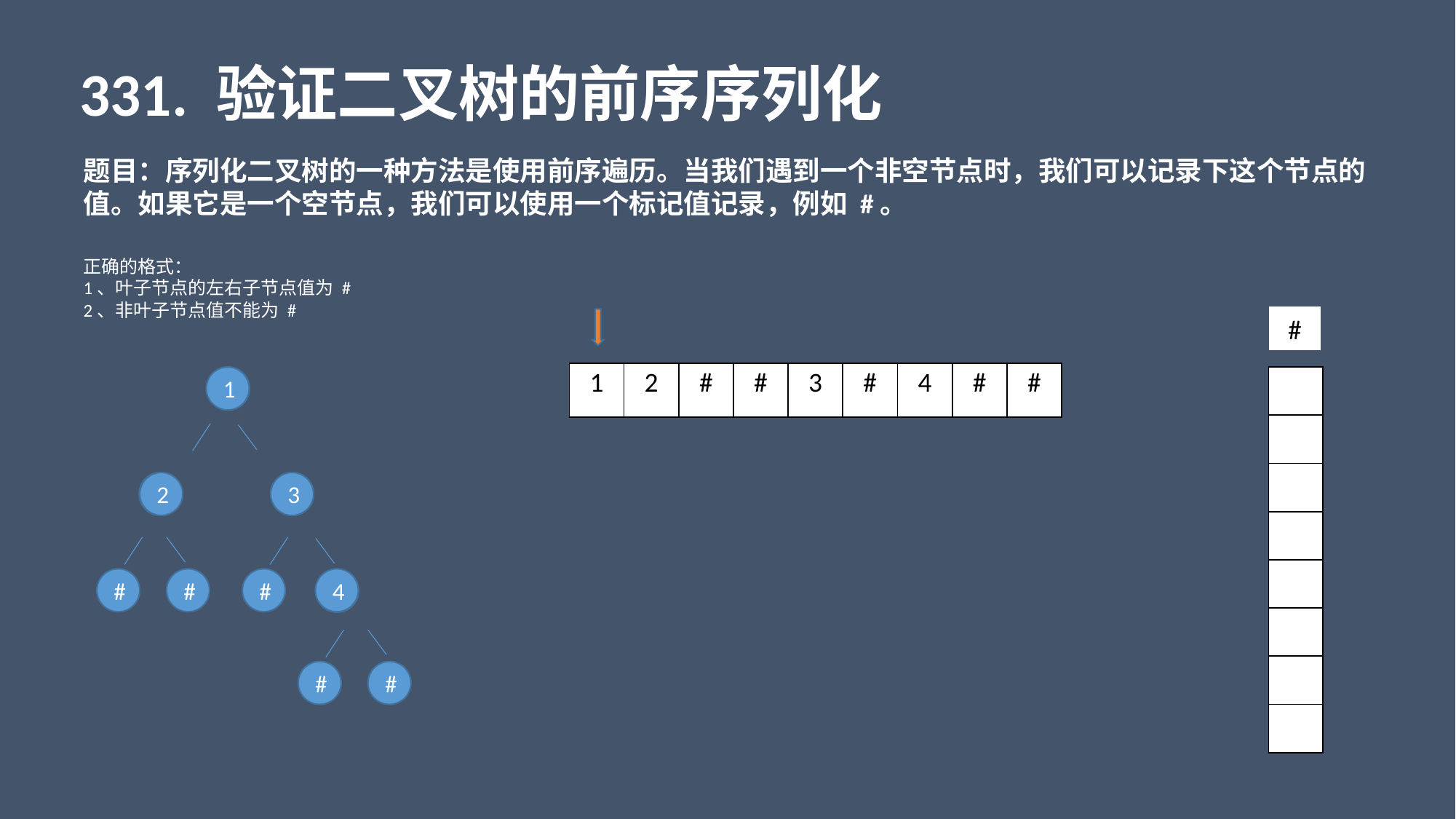

331. 验证二叉树的前序序列化
题目：序列化二叉树的一种方法是使用前序遍历。当我们遇到一个非空节点时，我们可以记录下这个节点的值。如果它是一个空节点，我们可以使用一个标记值记录，例如 #。
正确的格式：
1、叶子节点的左右子节点值为 #
2、非叶子节点值不能为 #

1
2
#
#
3
#
#
4
#
#
#
#
#
| 1 | 2 | # | # | 3 | # | 4 | # | # |
| --- | --- | --- | --- | --- | --- | --- | --- | --- |
1
#
#
#
|  |
| --- |
|  |
|  |
|  |
|  |
|  |
|  |
|  |
2
#
#
3
#
#
4
#
#